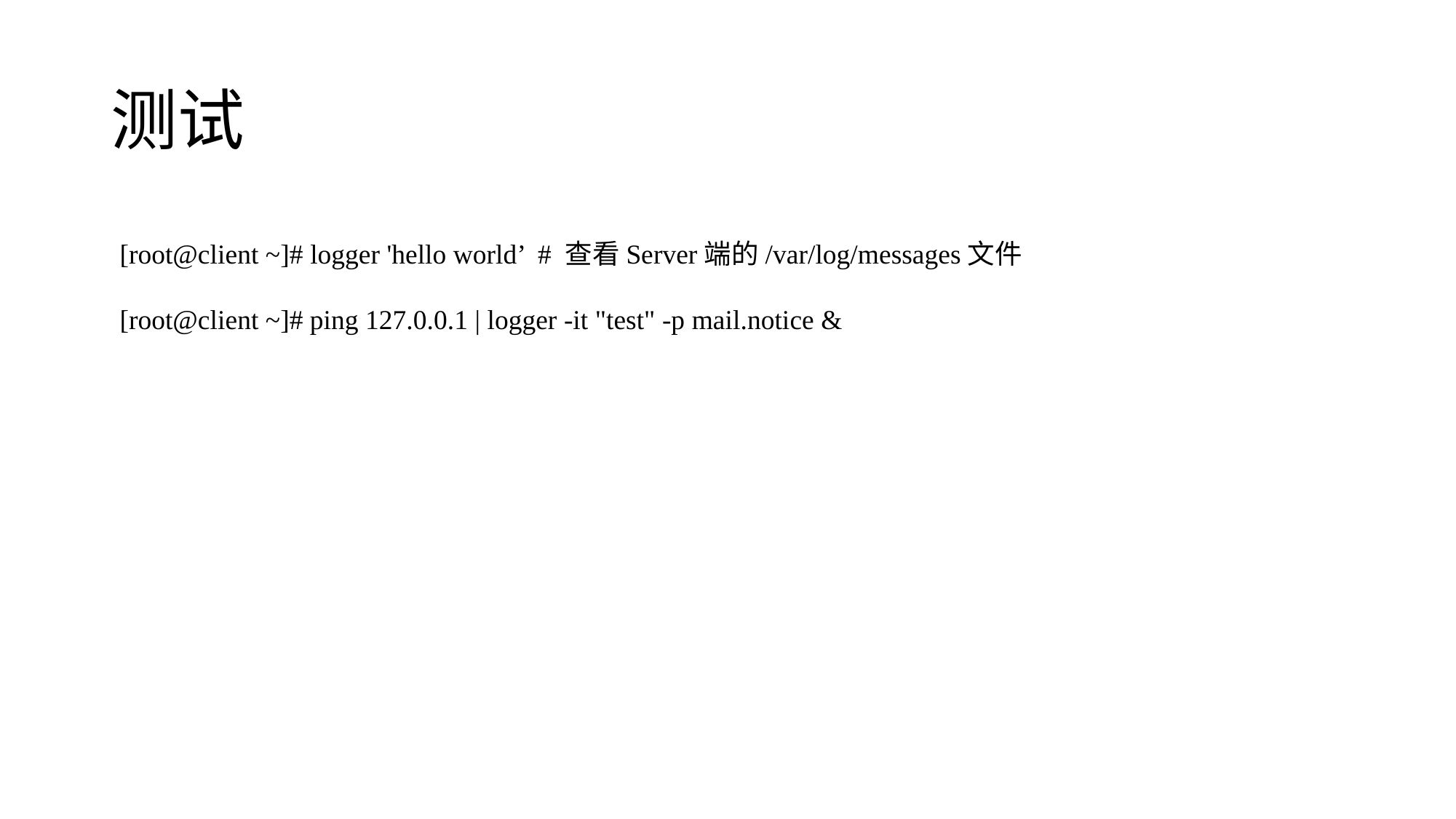

# 测试
[root@client ~]# logger 'hello world’  # 查看Server端的/var/log/messages文件

[root@client ~]# ping 127.0.0.1 | logger -it "test" -p mail.notice &